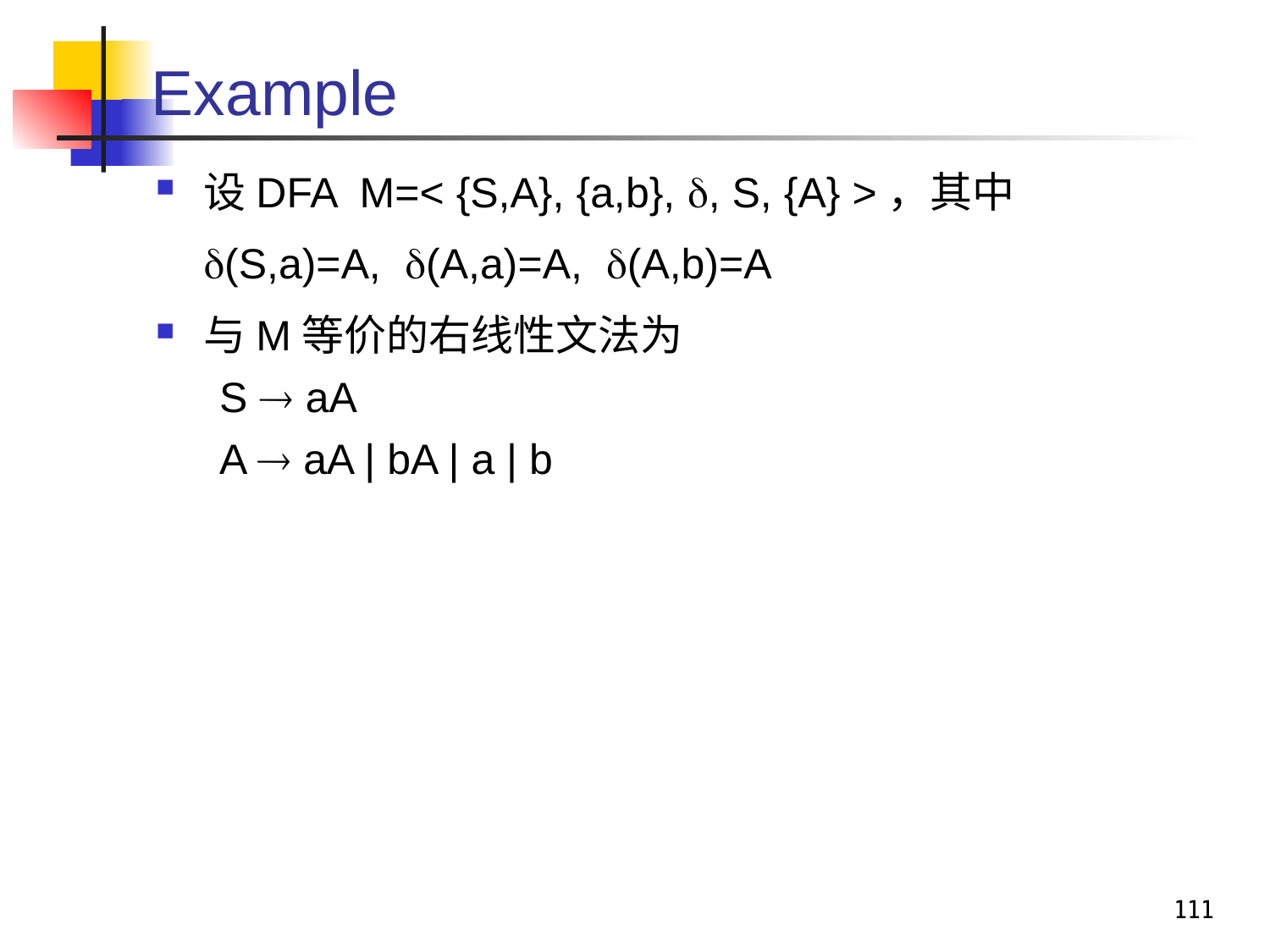

# Example
设DFA  M=< {S,A}, {a,b}, δ, S, {A} >，其中
	δ(S,a)=A,  δ(A,a)=A,  δ(A,b)=A
与M等价的右线性文法为
S → aA
A → aA | bA | a | b

111